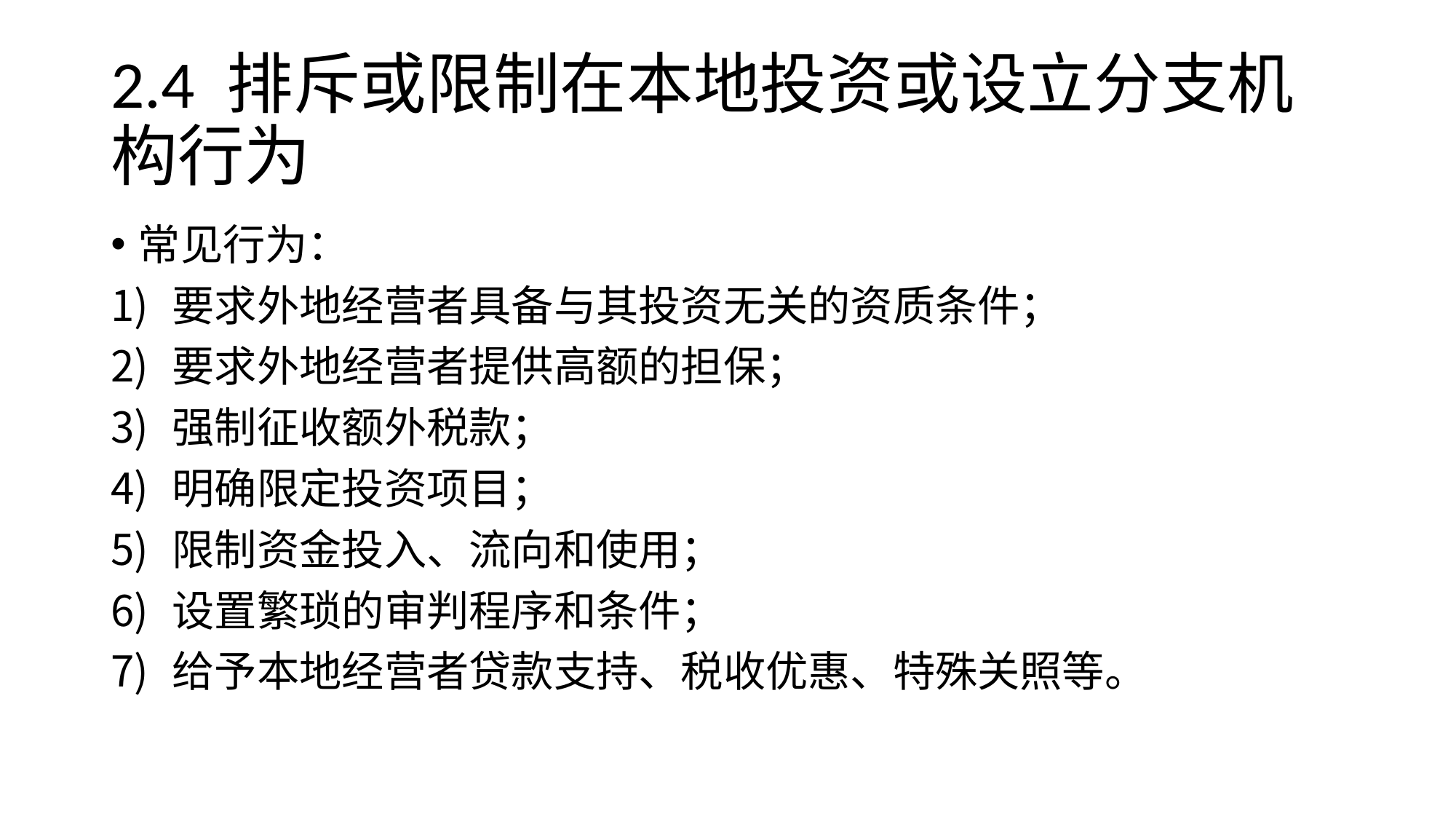

# 2.4 排斥或限制在本地投资或设立分支机构行为
常见行为：
要求外地经营者具备与其投资无关的资质条件；
要求外地经营者提供高额的担保；
强制征收额外税款；
明确限定投资项目；
限制资金投入、流向和使用；
设置繁琐的审判程序和条件；
给予本地经营者贷款支持、税收优惠、特殊关照等。